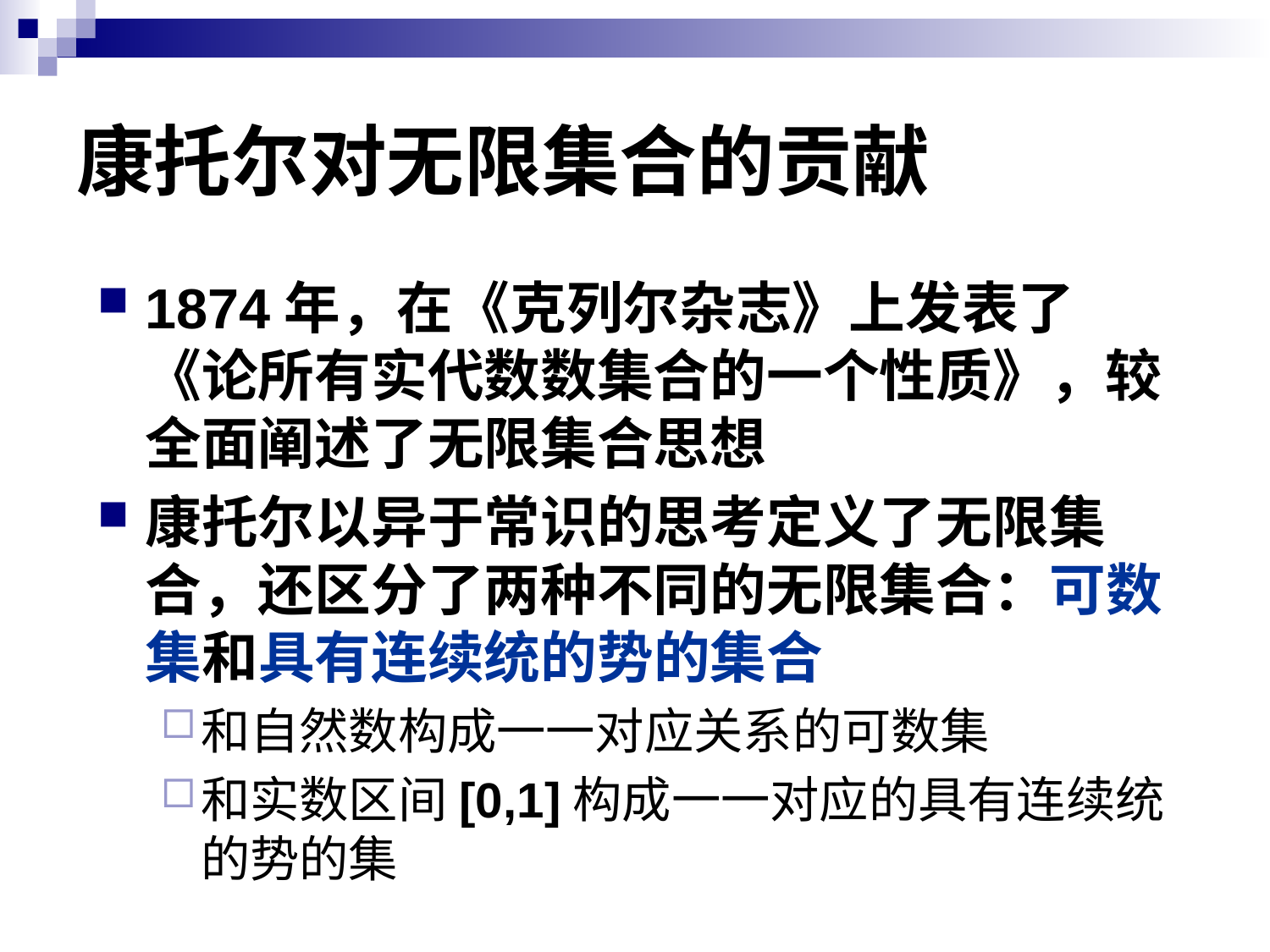

# 康托尔对无限集合的贡献
1874年，在《克列尔杂志》上发表了《论所有实代数数集合的一个性质》，较全面阐述了无限集合思想
康托尔以异于常识的思考定义了无限集合，还区分了两种不同的无限集合：可数集和具有连续统的势的集合
和自然数构成一一对应关系的可数集
和实数区间[0,1]构成一一对应的具有连续统的势的集
4